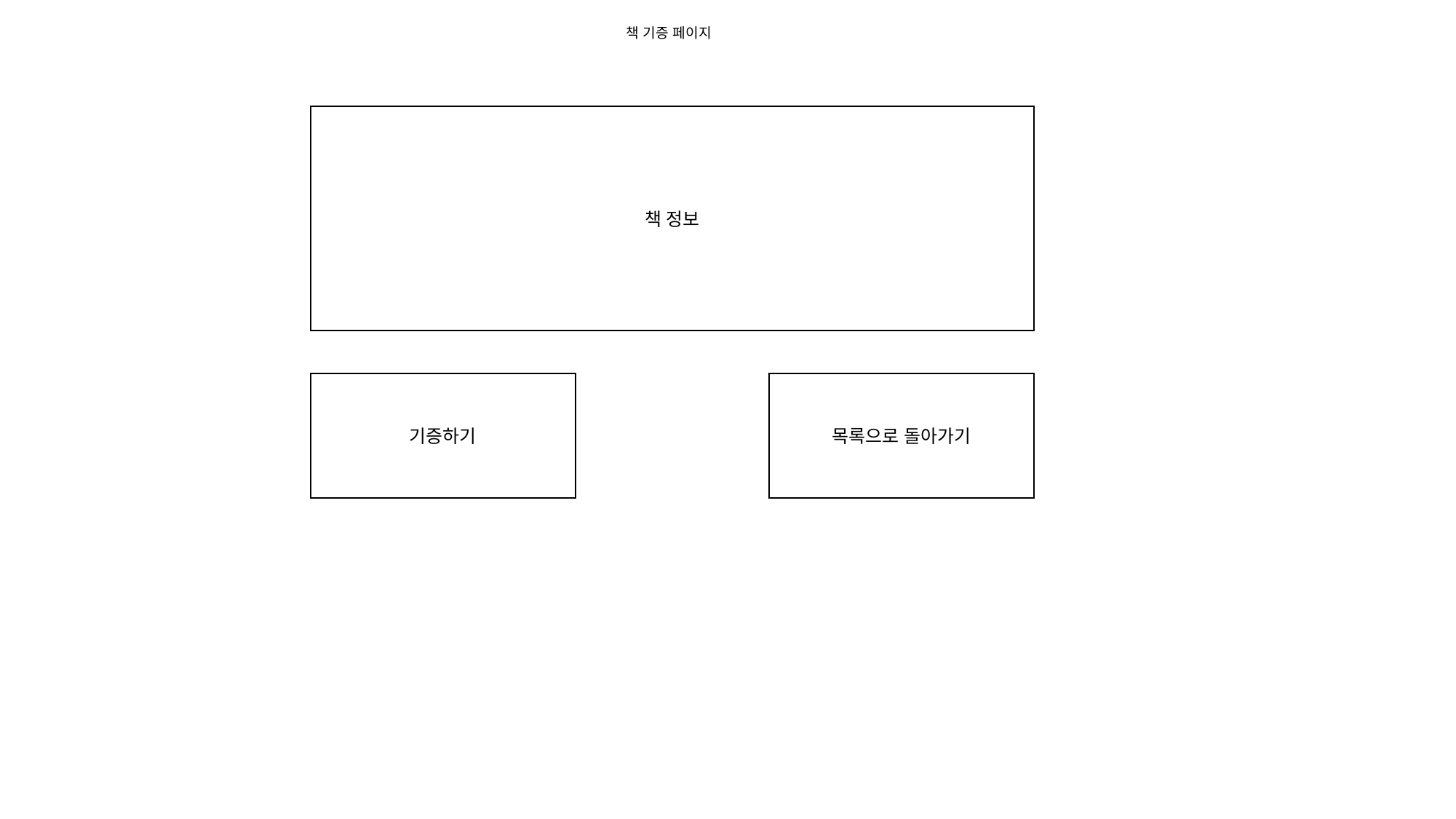

책 기증 페이지
책 정보
기증하기
목록으로 돌아가기